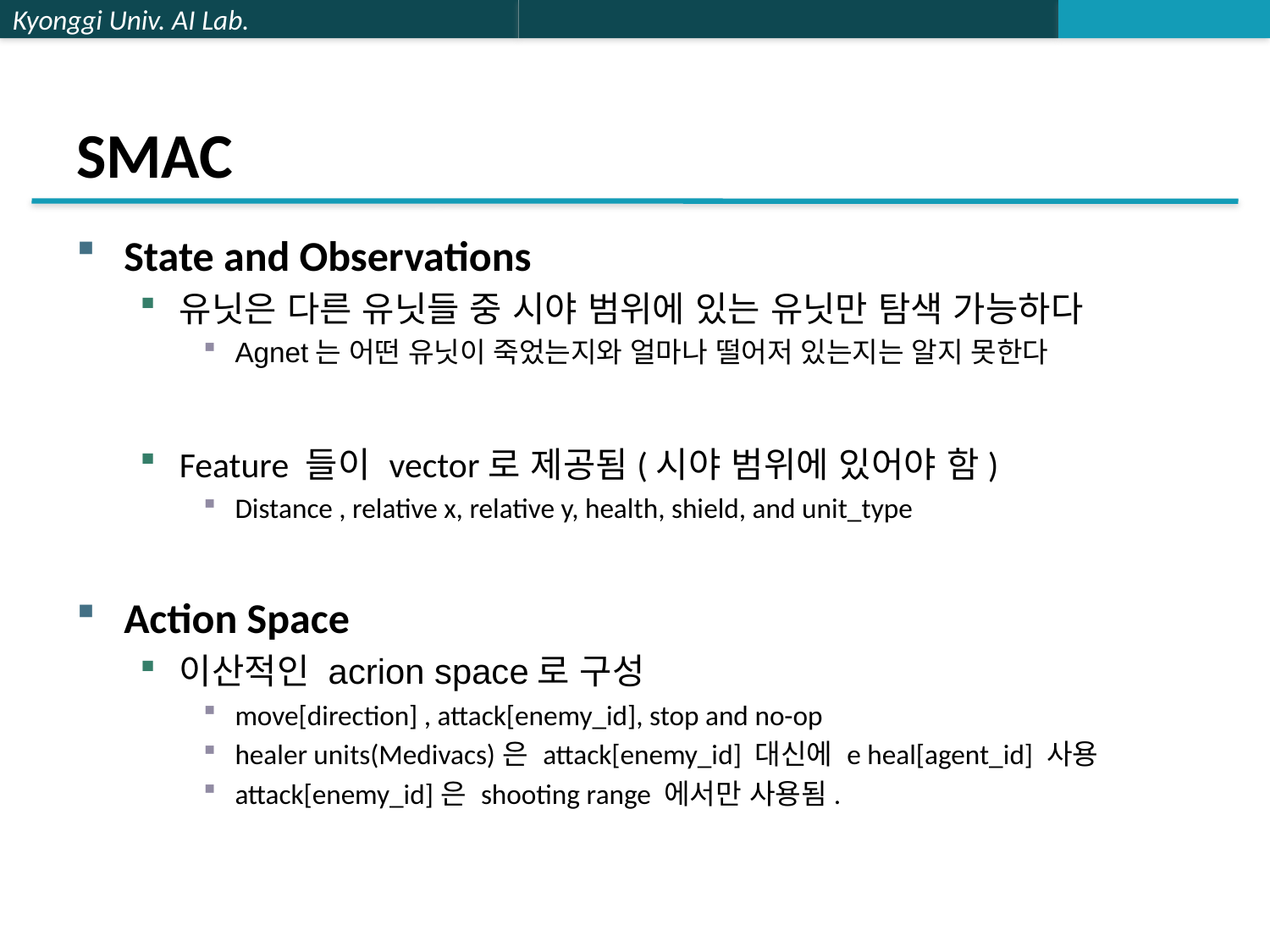

# SMAC
State and Observations
유닛은 다른 유닛들 중 시야 범위에 있는 유닛만 탐색 가능하다
Agnet는 어떤 유닛이 죽었는지와 얼마나 떨어저 있는지는 알지 못한다

Feature 들이 vector로 제공됨(시야 범위에 있어야 함)
Distance , relative x, relative y, health, shield, and unit_type

Action Space
이산적인 acrion space로 구성
move[direction] , attack[enemy_id], stop and no-op
healer units(Medivacs)은 attack[enemy_id] 대신에 e heal[agent_id] 사용
attack[enemy_id]은 shooting range 에서만 사용됨.